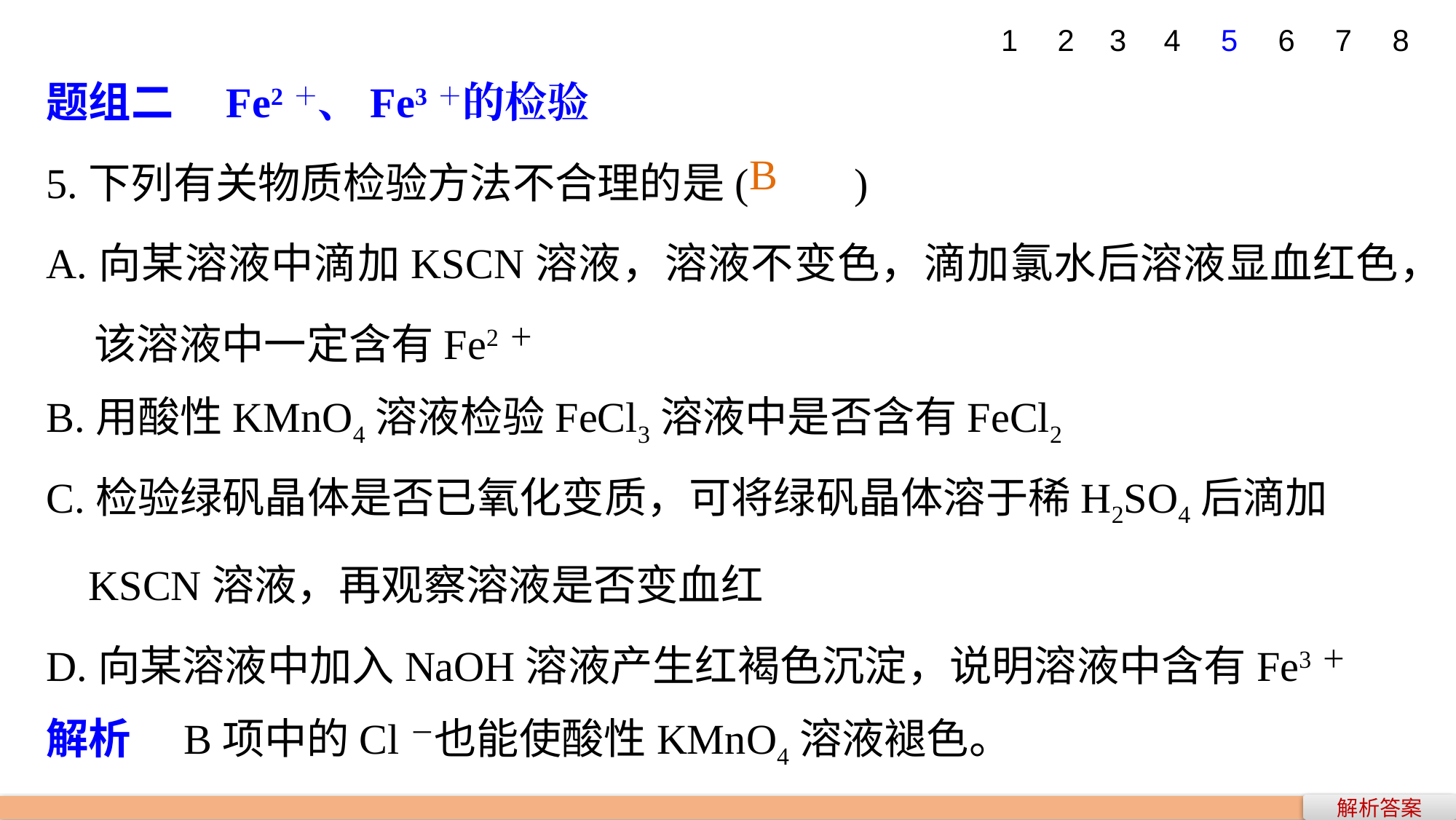

1
2
3
4
5
6
7
8
题组二　Fe2＋、Fe3＋的检验
5.下列有关物质检验方法不合理的是(　　)
A.向某溶液中滴加KSCN溶液，溶液不变色，滴加氯水后溶液显血红色，
    该溶液中一定含有Fe2＋
B.用酸性KMnO4溶液检验FeCl3溶液中是否含有FeCl2
C.检验绿矾晶体是否已氧化变质，可将绿矾晶体溶于稀H2SO4后滴加
    KSCN溶液，再观察溶液是否变血红
D.向某溶液中加入NaOH溶液产生红褐色沉淀，说明溶液中含有Fe3＋
解析　B项中的Cl－也能使酸性KMnO4溶液褪色。
B
解析答案